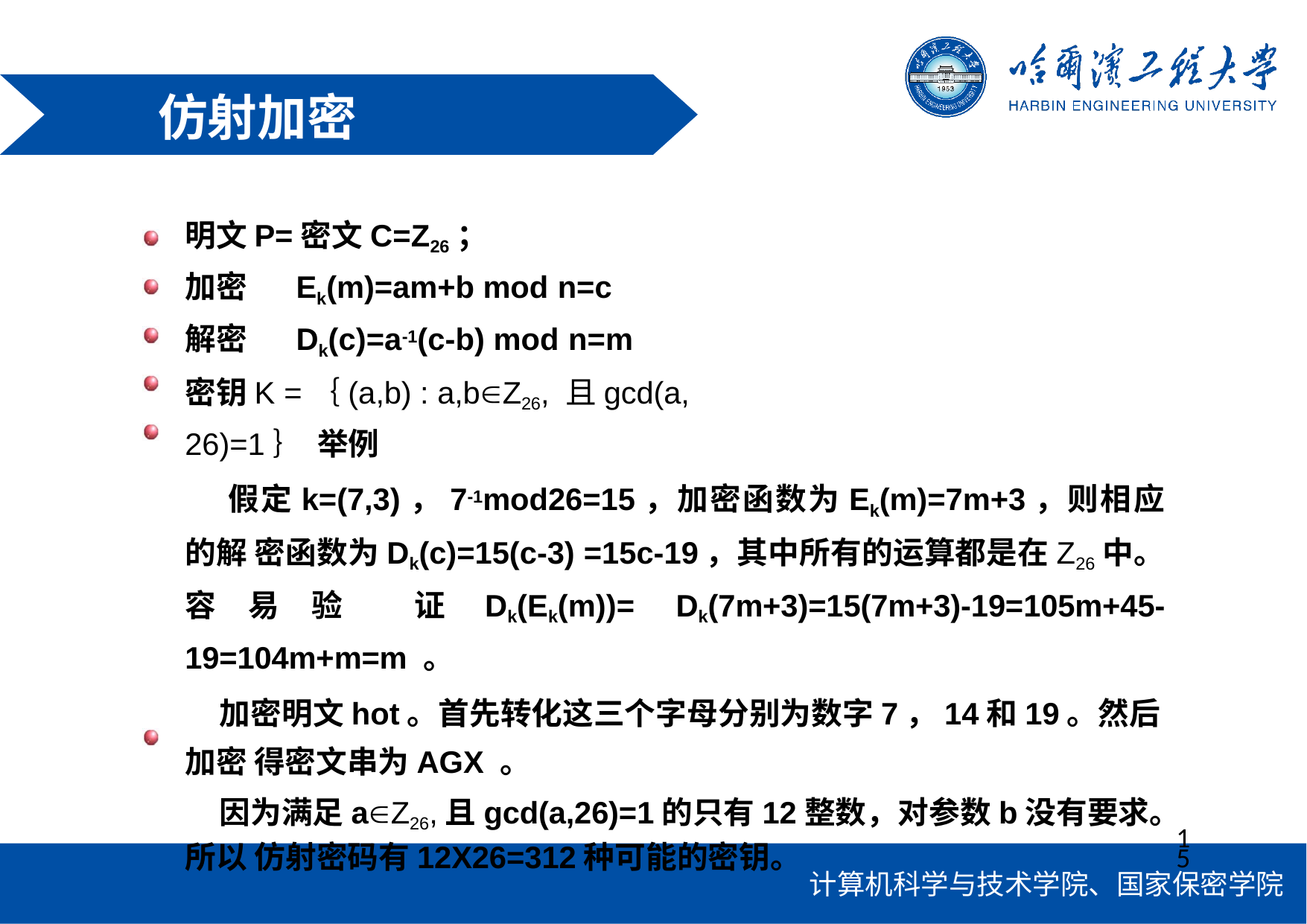

# 仿射加密
明文P=密文C=Z26；
加密	Ek(m)=am+b mod n=c
解密	Dk(c)=a-1(c-b) mod n=m
密钥K =｛(a,b) : a,b∈Z26, 且gcd(a, 26)=1｝  举例
假定k=(7,3)，7-1mod26=15，加密函数为Ek(m)=7m+3，则相应的解 密函数为Dk(c)=15(c-3) =15c-19，其中所有的运算都是在Z26中。容易验 证Dk(Ek(m))= Dk(7m+3)=15(7m+3)-19=105m+45-19=104m+m=m 。
加密明文hot。首先转化这三个字母分别为数字7，14和19。然后加密 得密文串为AGX 。
因为满足a∈Z26,且gcd(a,26)=1的只有12整数，对参数b没有要求。所以 仿射密码有12X26=312种可能的密钥。

15